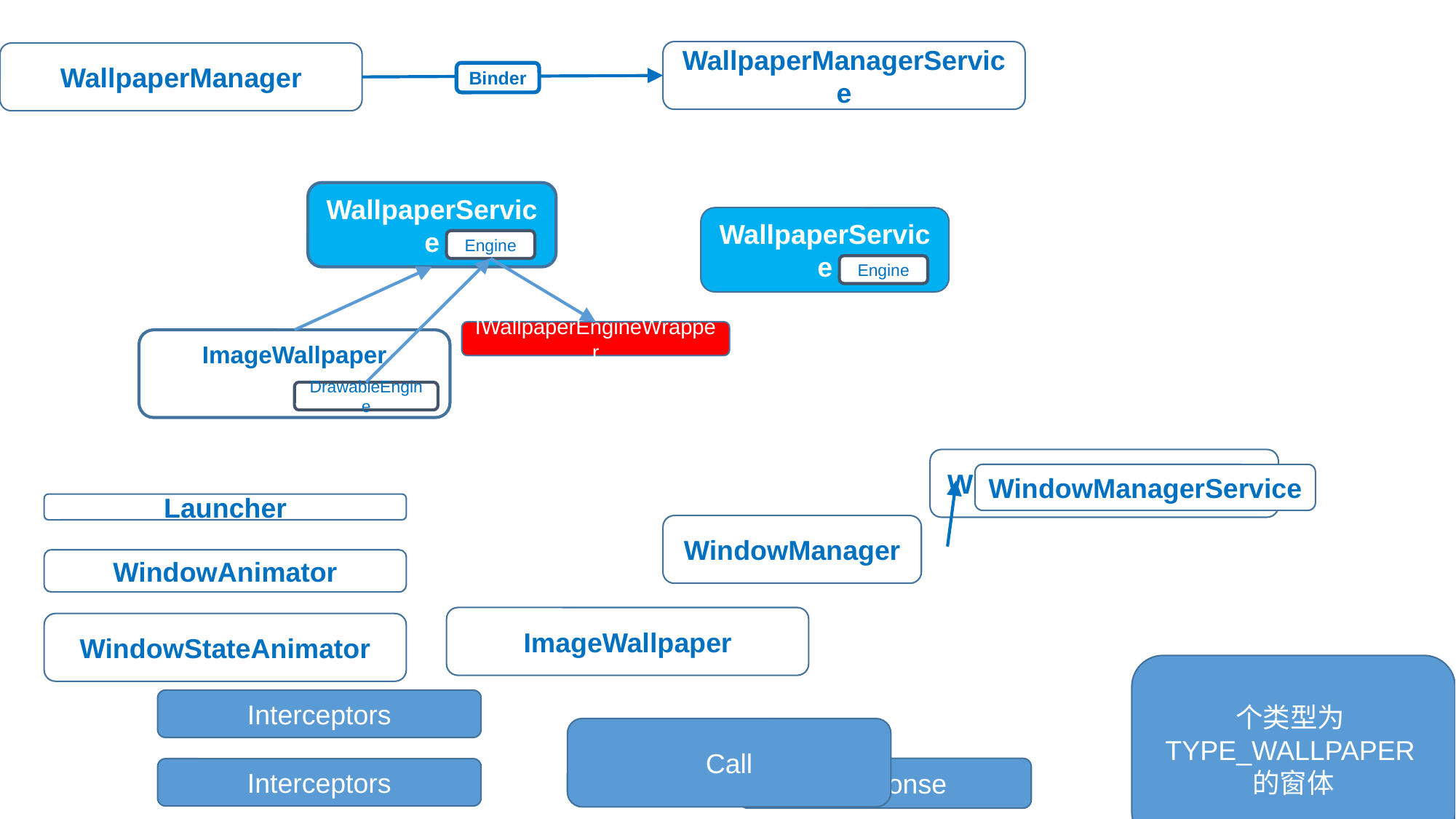

WallpaperManagerService
WallpaperManager
Binder
WallpaperService
WallpaperService
Engine
Engine
IWallpaperEngineWrapper
ImageWallpaper
DrawableEngine
WindowManagerService
WindowManagerService
Launcher
WindowManager
WindowAnimator
ImageWallpaper
WindowStateAnimator
个类型为TYPE_WALLPAPER的窗体
Interceptors
Call
Response
Interceptors
Interceptors
RealCall
Deque<AsyncCall>
RealCall
AsyncCall